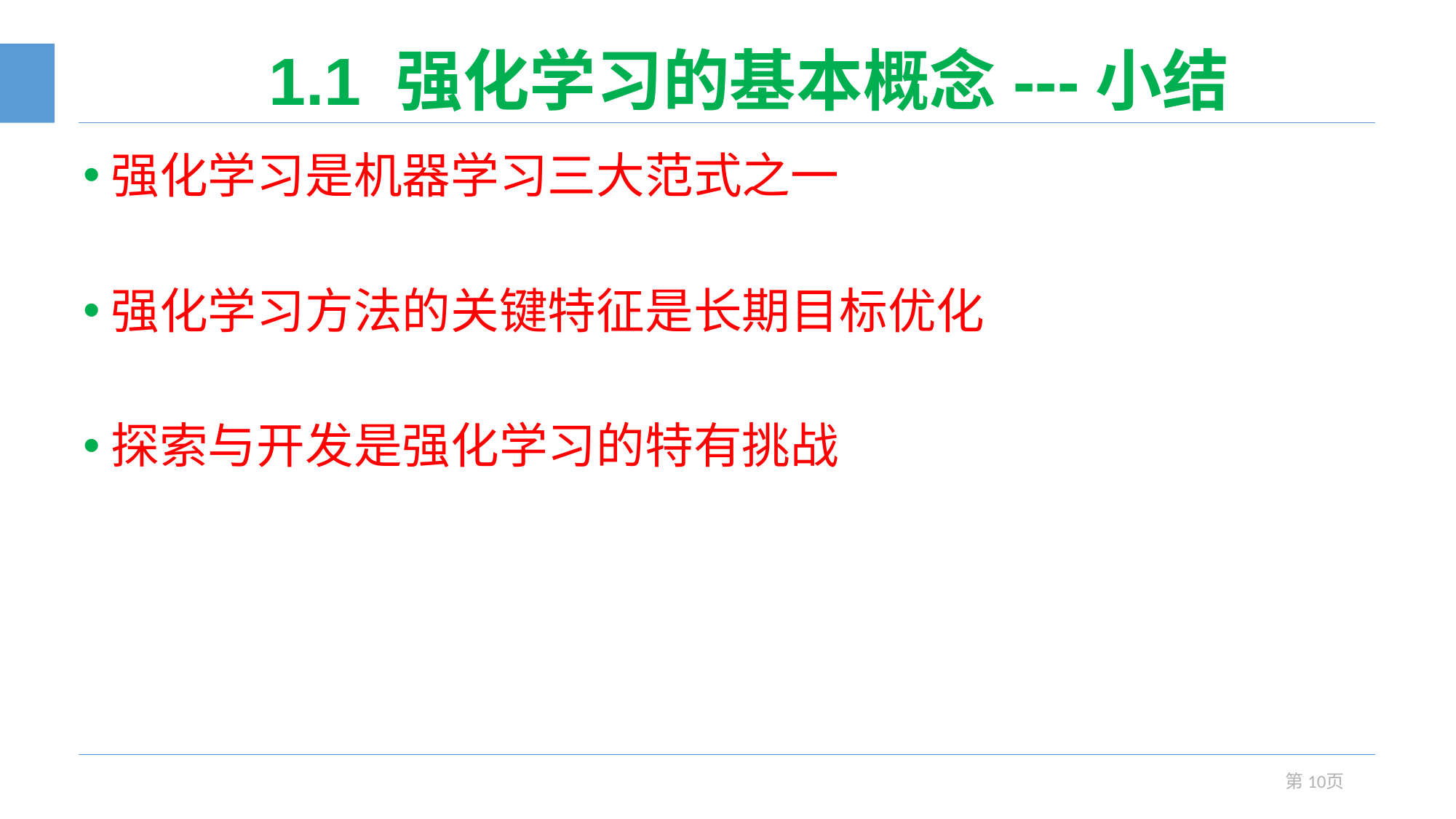

# 1.1 强化学习的基本概念---小结
强化学习是机器学习三大范式之一

强化学习方法的关键特征是长期目标优化

探索与开发是强化学习的特有挑战

第10页